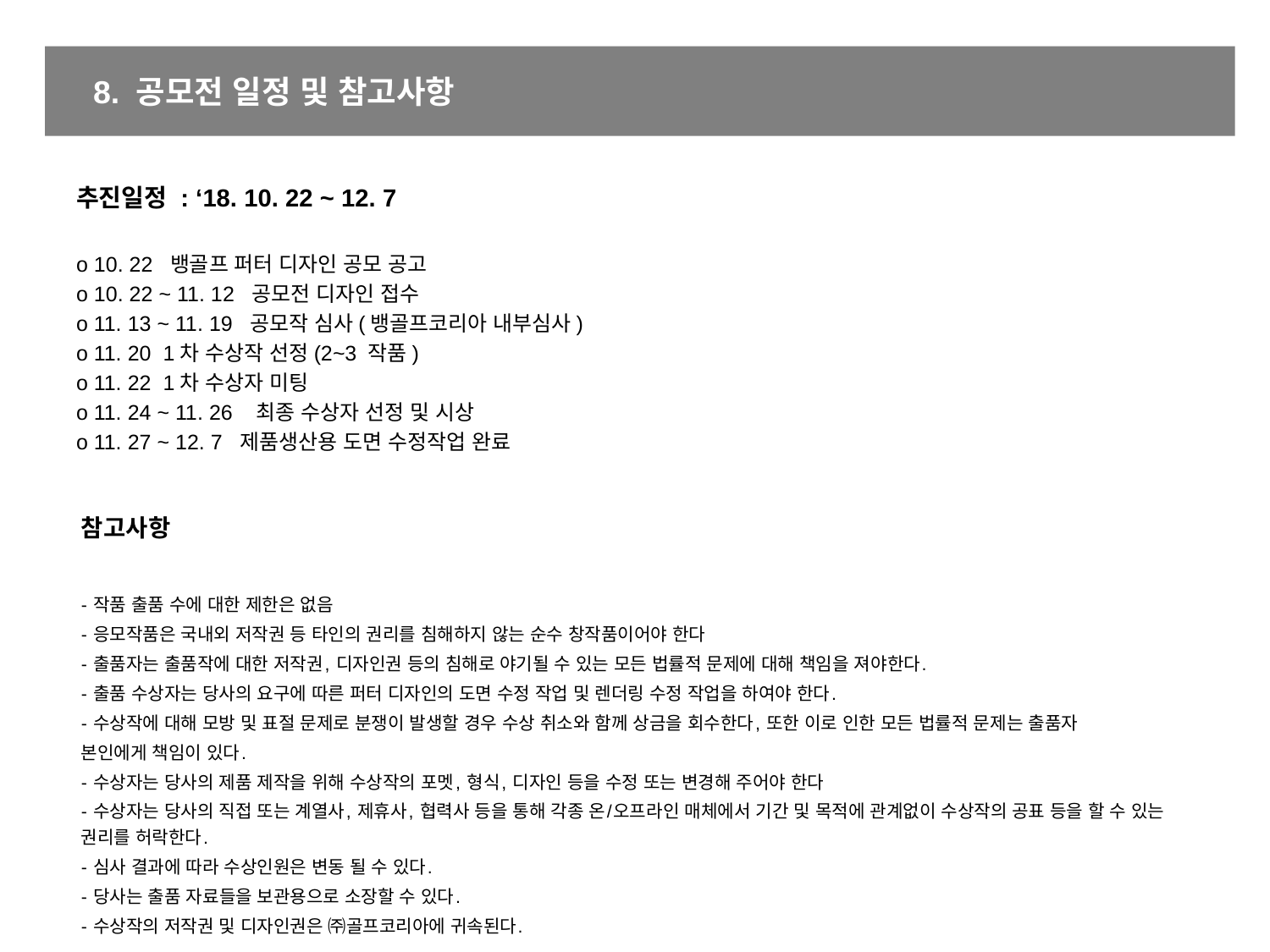

8. 공모전 일정 및 참고사항
추진일정 : ‘18. 10. 22 ~ 12. 7

o 10. 22  뱅골프 퍼터 디자인 공모 공고
o 10. 22 ~ 11. 12  공모전 디자인 접수
o 11. 13 ~ 11. 19  공모작 심사(뱅골프코리아 내부심사)
o 11. 20  1차 수상작 선정(2~3 작품)
o 11. 22  1차 수상자 미팅
o 11. 24 ~ 11. 26   최종 수상자 선정 및 시상
o 11. 27 ~ 12. 7  제품생산용 도면 수정작업 완료
참고사항

- 작품 출품 수에 대한 제한은 없음
- 응모작품은 국내외 저작권 등 타인의 권리를 침해하지 않는 순수 창작품이어야 한다
- 출품자는 출품작에 대한 저작권, 디자인권 등의 침해로 야기될 수 있는 모든 법률적 문제에 대해 책임을 져야한다.
- 출품 수상자는 당사의 요구에 따른 퍼터 디자인의 도면 수정 작업 및 렌더링 수정 작업을 하여야 한다.
- 수상작에 대해 모방 및 표절 문제로 분쟁이 발생할 경우 수상 취소와 함께 상금을 회수한다, 또한 이로 인한 모든 법률적 문제는 출품자
본인에게 책임이 있다.
- 수상자는 당사의 제품 제작을 위해 수상작의 포멧, 형식, 디자인 등을 수정 또는 변경해 주어야 한다
- 수상자는 당사의 직접 또는 계열사, 제휴사, 협력사 등을 통해 각종 온/오프라인 매체에서 기간 및 목적에 관계없이 수상작의 공표 등을 할 수 있는 권리를 허락한다.
- 심사 결과에 따라 수상인원은 변동 될 수 있다.
- 당사는 출품 자료들을 보관용으로 소장할 수 있다.
- 수상작의 저작권 및 디자인권은 ㈜골프코리아에 귀속된다.